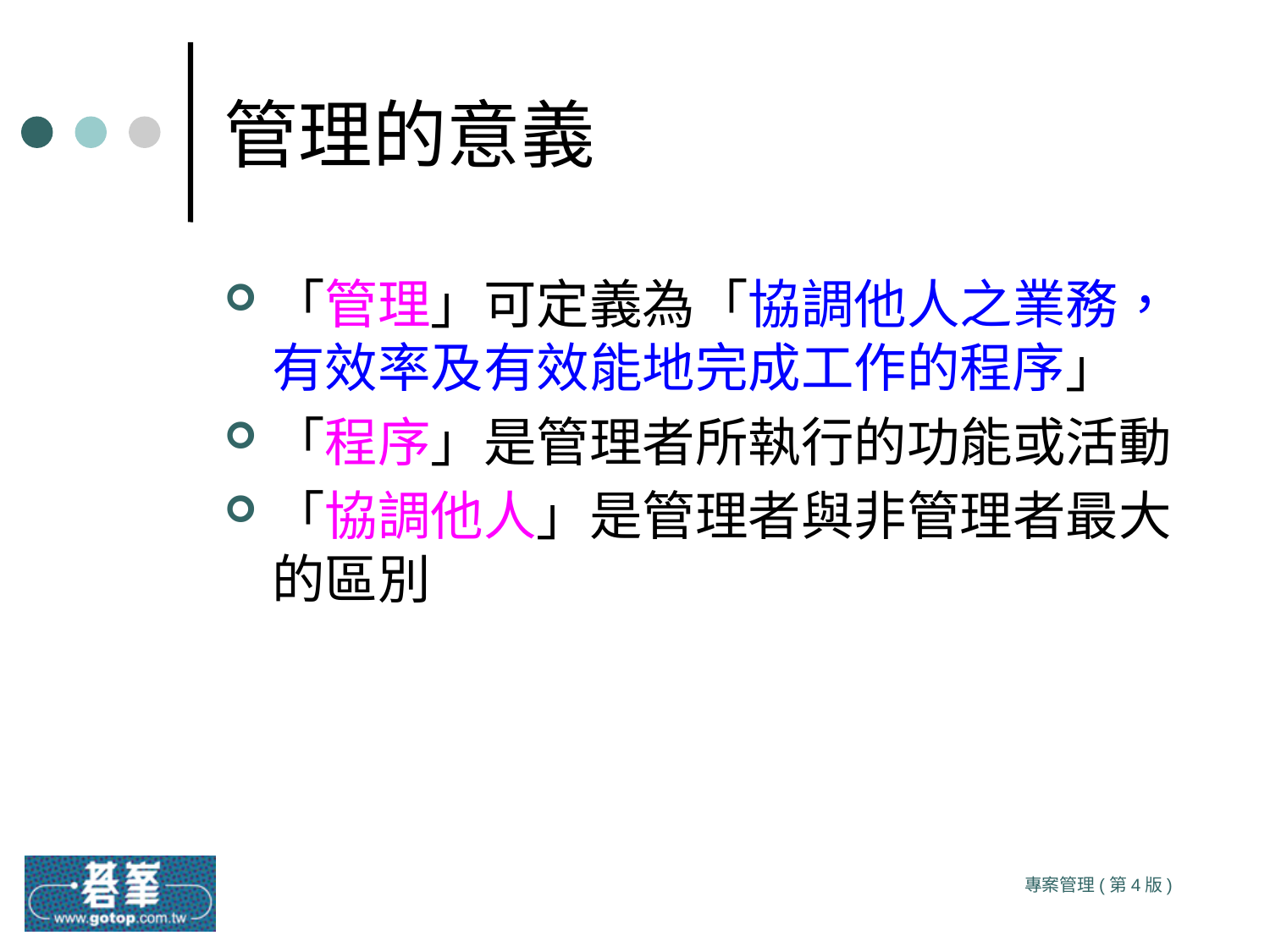

# 管理的意義
「管理」可定義為「協調他人之業務，有效率及有效能地完成工作的程序」
「程序」是管理者所執行的功能或活動
「協調他人」是管理者與非管理者最大的區別
專案管理(第4版)